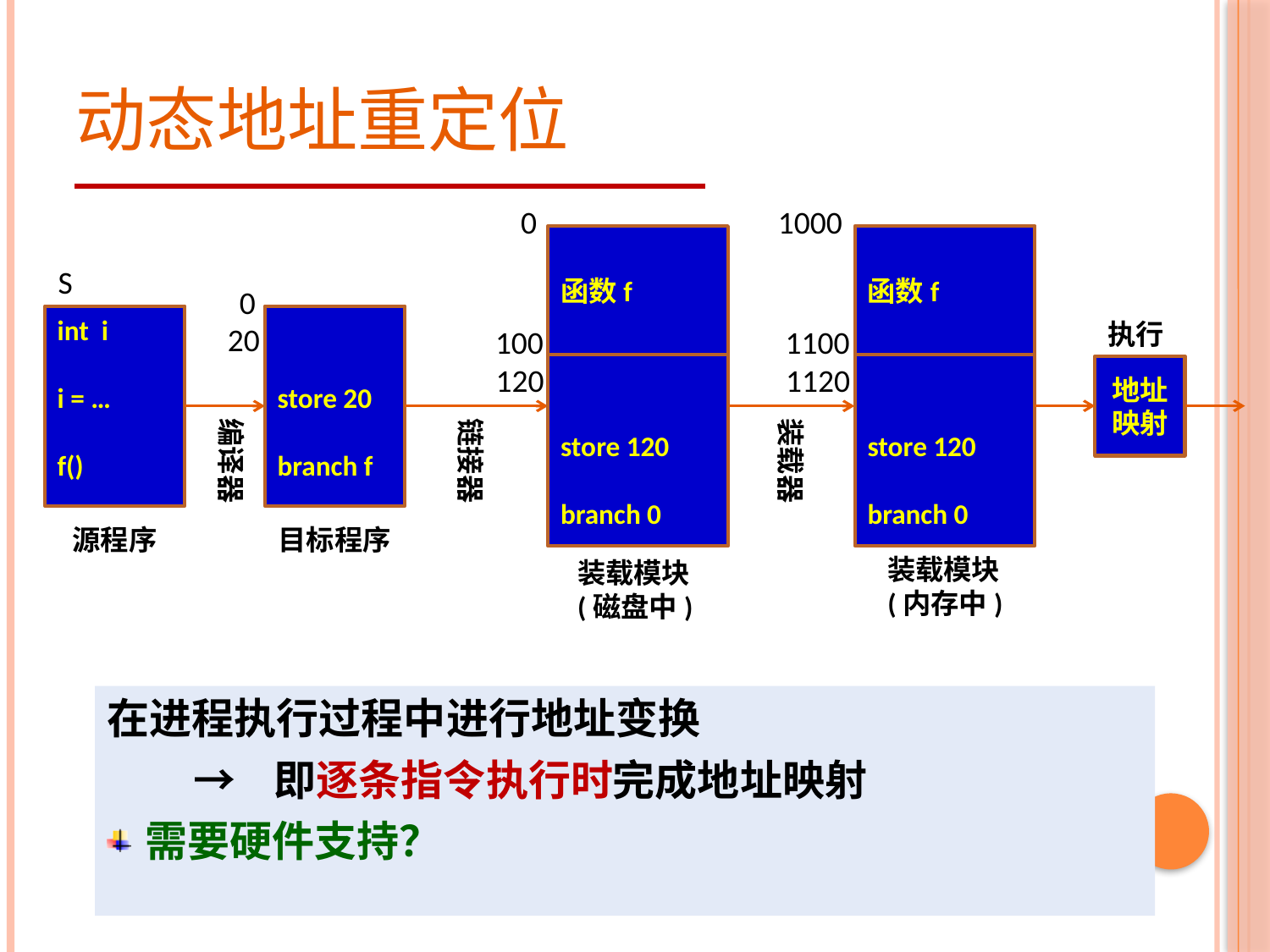

# 动态地址重定位
0
1000
函数f

store 120

branch 0

函数f

store 120

branch 0

S
0
int  i

i = …

f()

store 20

branch f

执行
20
100
1100
120
1120
地址映射
编译器
链接器
装载器
源程序
目标程序
装载模块
(内存中)
装载模块
(磁盘中)
在进程执行过程中进行地址变换
         →   即逐条指令执行时完成地址映射
需要硬件支持？